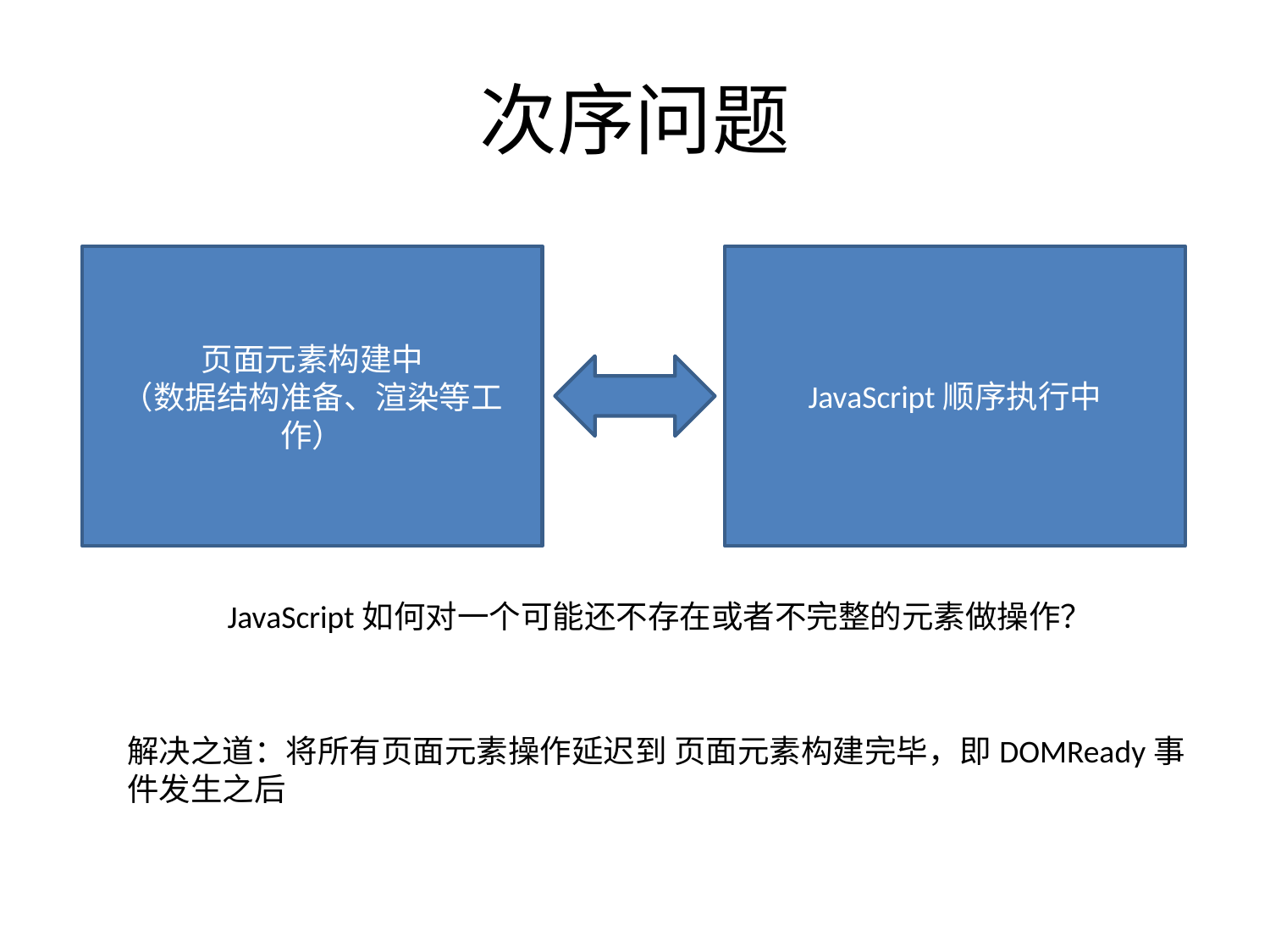

# 次序问题
JavaScript顺序执行中
页面元素构建中
（数据结构准备、渲染等工作）

JavaScript如何对一个可能还不存在或者不完整的元素做操作？
解决之道：将所有页面元素操作延迟到 页面元素构建完毕，即DOMReady事件发生之后